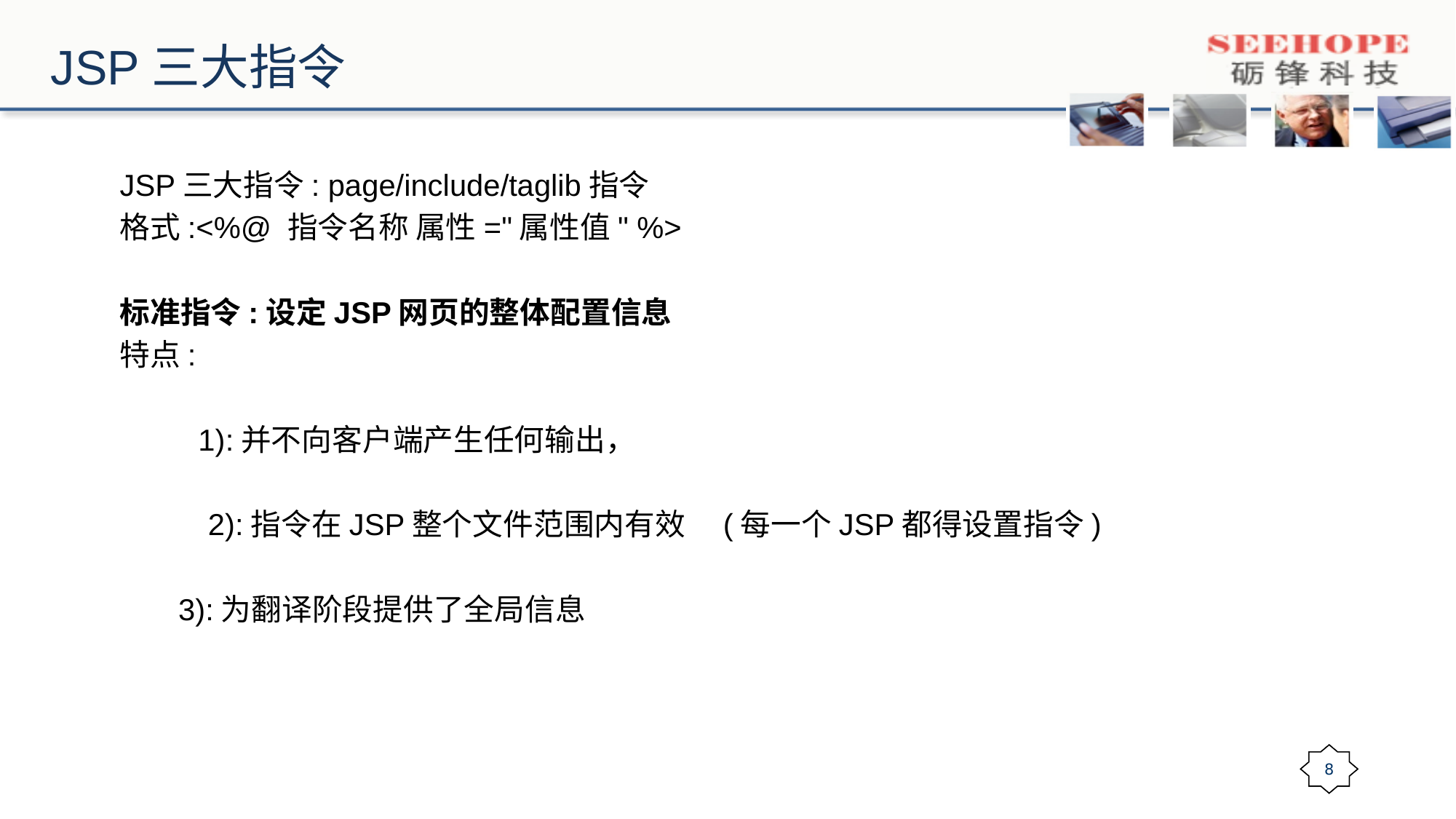

# JSP三大指令
JSP三大指令: page/include/taglib指令
格式:<%@ 指令名称 属性="属性值" %>

标准指令:设定JSP网页的整体配置信息
特点:

     　1):并不向客户端产生任何输出，

　　   2):指令在JSP整个文件范围内有效　(每一个JSP都得设置指令)

       3):为翻译阶段提供了全局信息